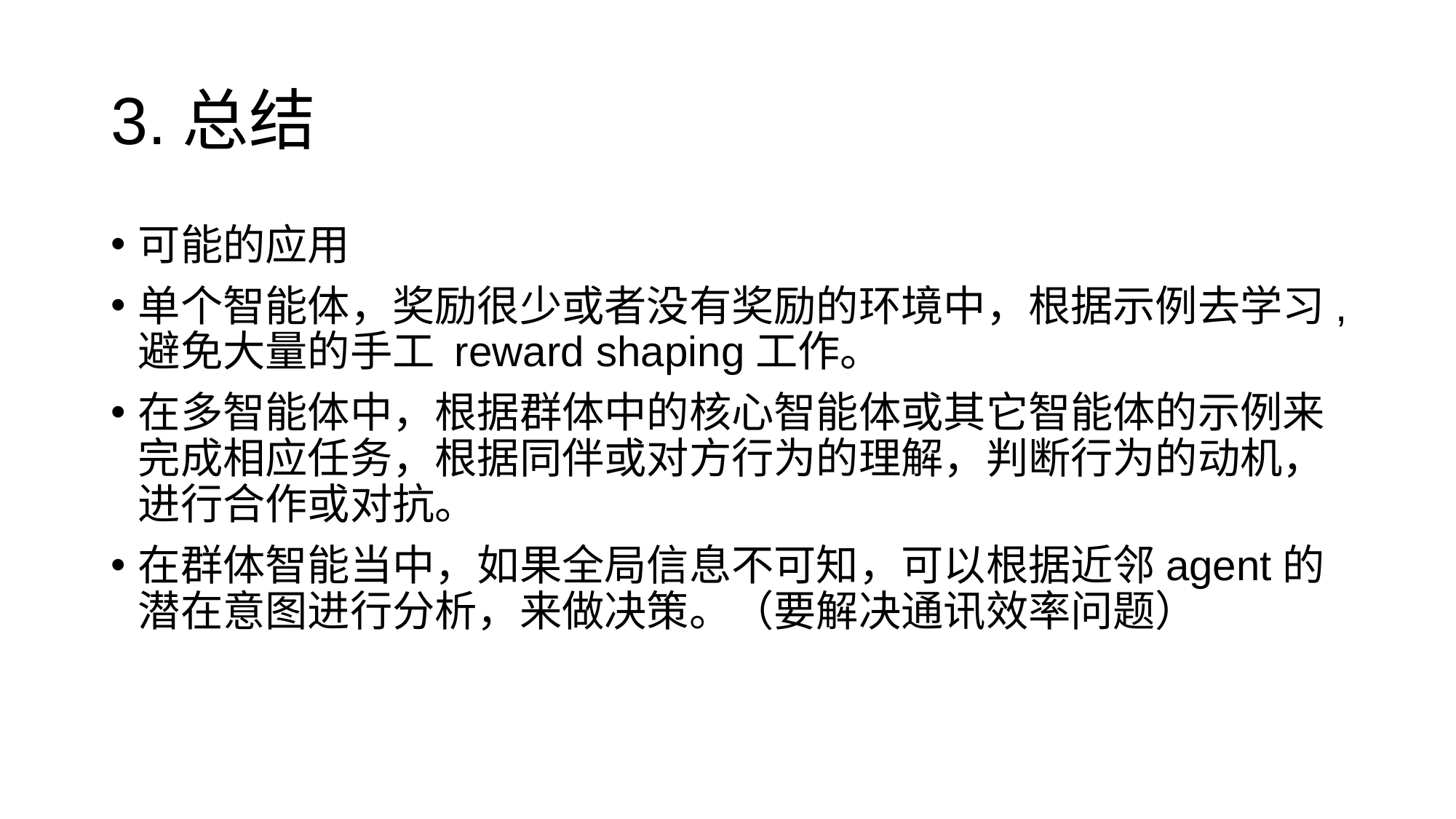

# 3.总结
可能的应用
单个智能体，奖励很少或者没有奖励的环境中，根据示例去学习,避免大量的手工 reward shaping工作。
在多智能体中，根据群体中的核心智能体或其它智能体的示例来完成相应任务，根据同伴或对方行为的理解，判断行为的动机，进行合作或对抗。
在群体智能当中，如果全局信息不可知，可以根据近邻agent的潜在意图进行分析，来做决策。（要解决通讯效率问题）